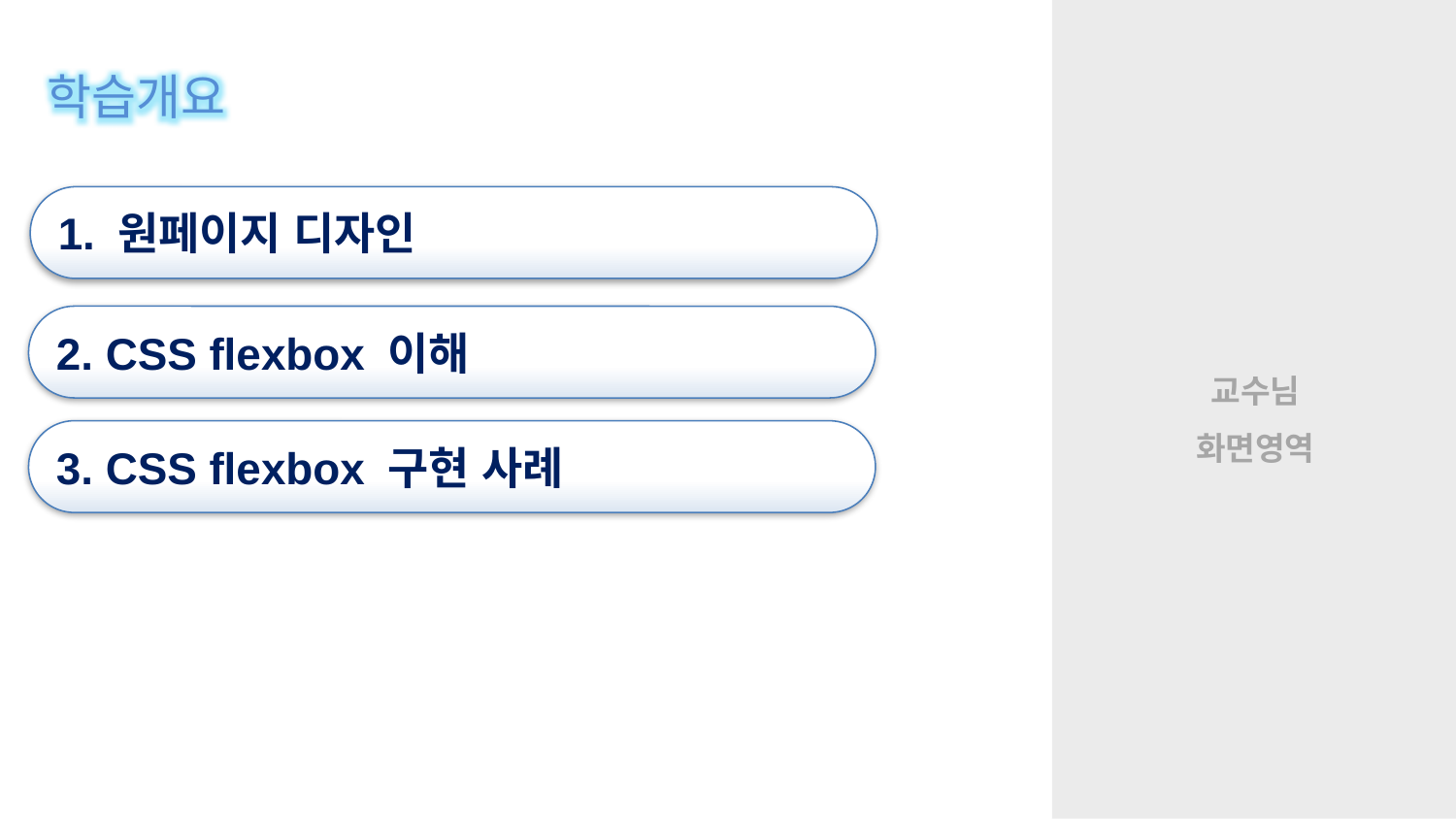

학습개요
1. 원페이지 디자인
2. CSS flexbox 이해
3. CSS flexbox 구현 사례